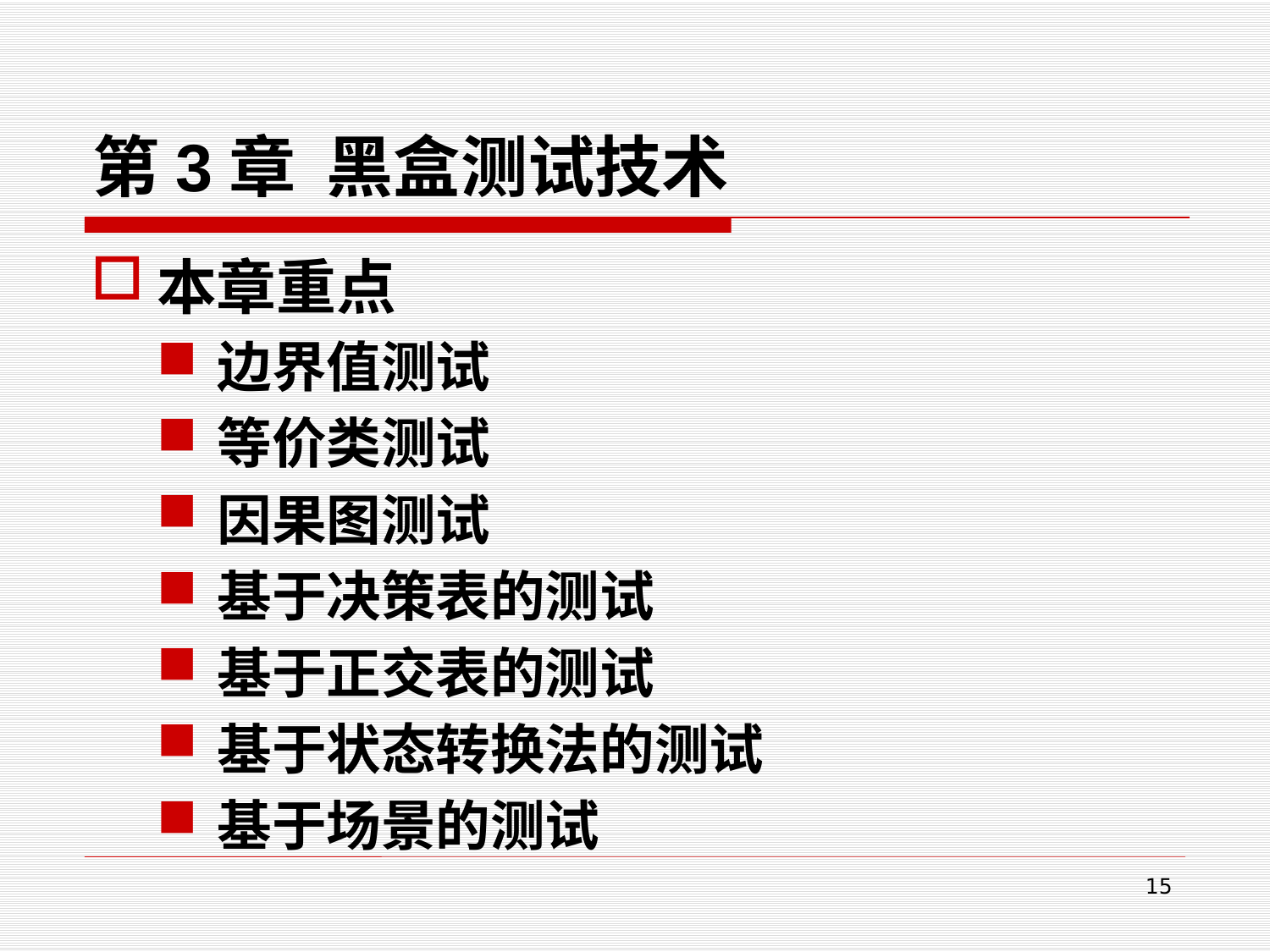

# 第3章  黑盒测试技术
本章重点
边界值测试
等价类测试
因果图测试
基于决策表的测试
基于正交表的测试
基于状态转换法的测试
基于场景的测试
15